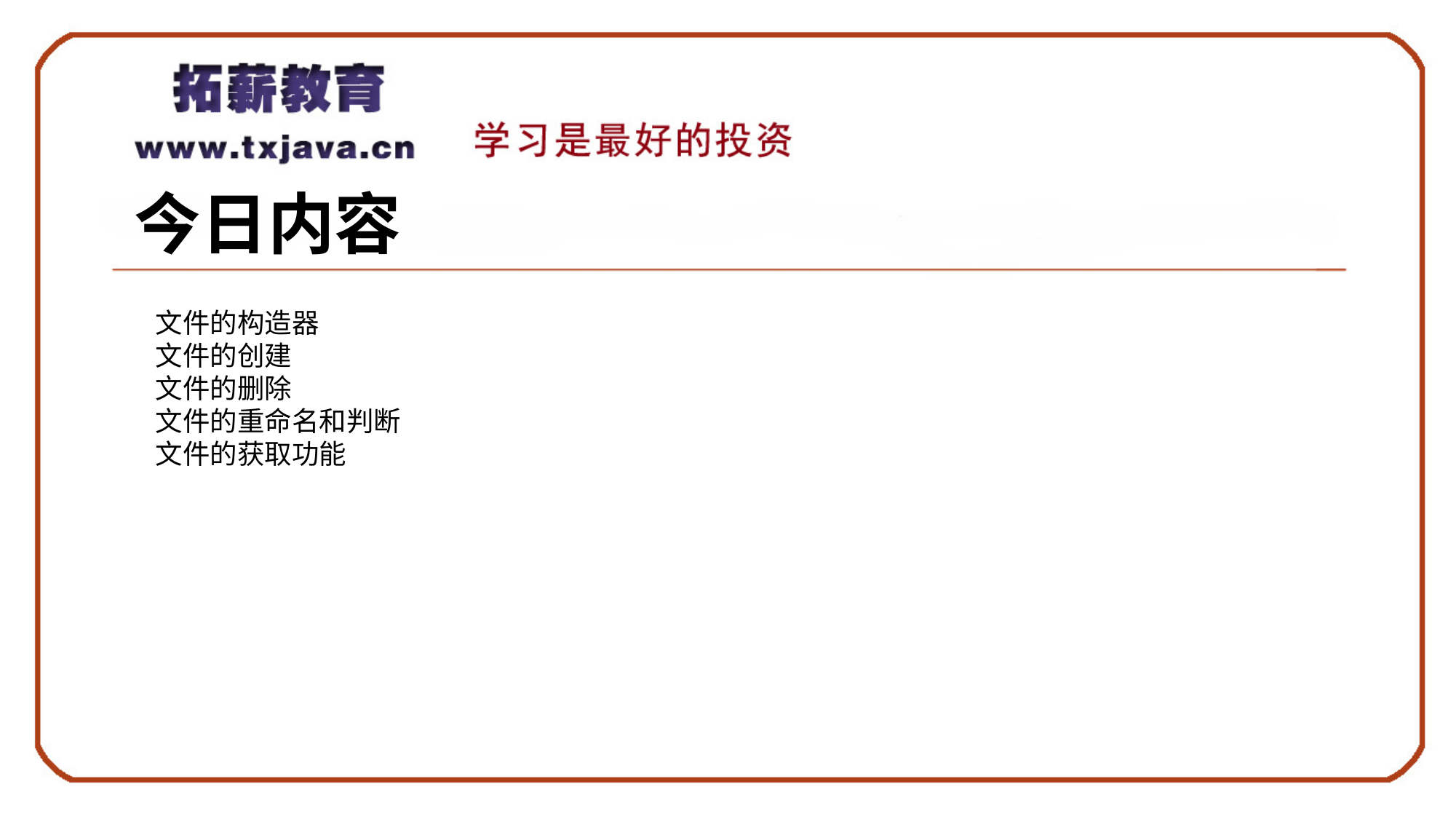

# 今日内容
文件的构造器
文件的创建
文件的删除
文件的重命名和判断
文件的获取功能